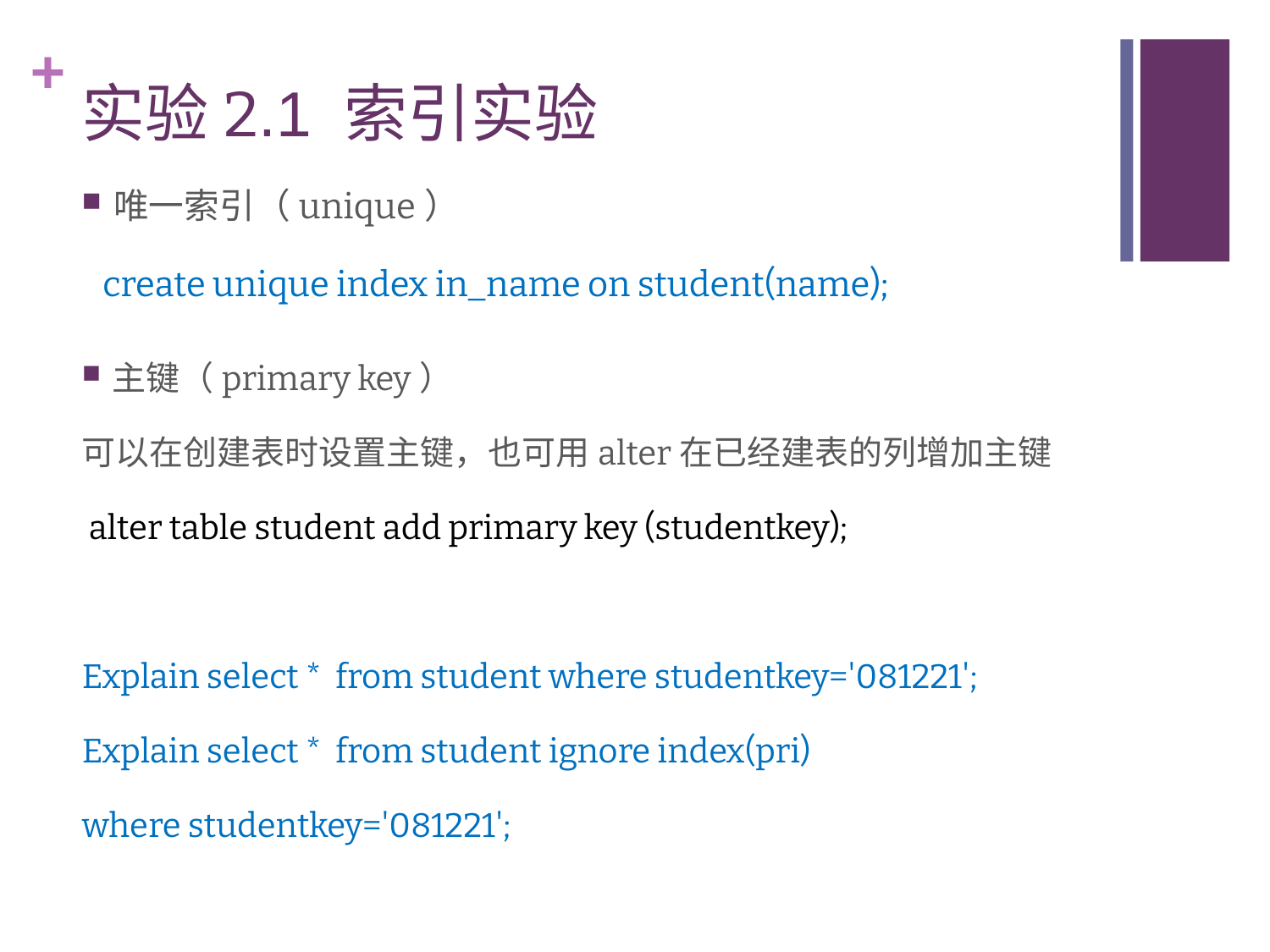

# 实验2.1 索引实验
唯一索引（unique）
   create unique index in_name on student(name);

主键（primary key）
可以在创建表时设置主键，也可用alter在已经建表的列增加主键
 alter table student add primary key (studentkey);

Explain select *  from student where studentkey='081221';
Explain select *  from student ignore index(pri)
where studentkey='081221';